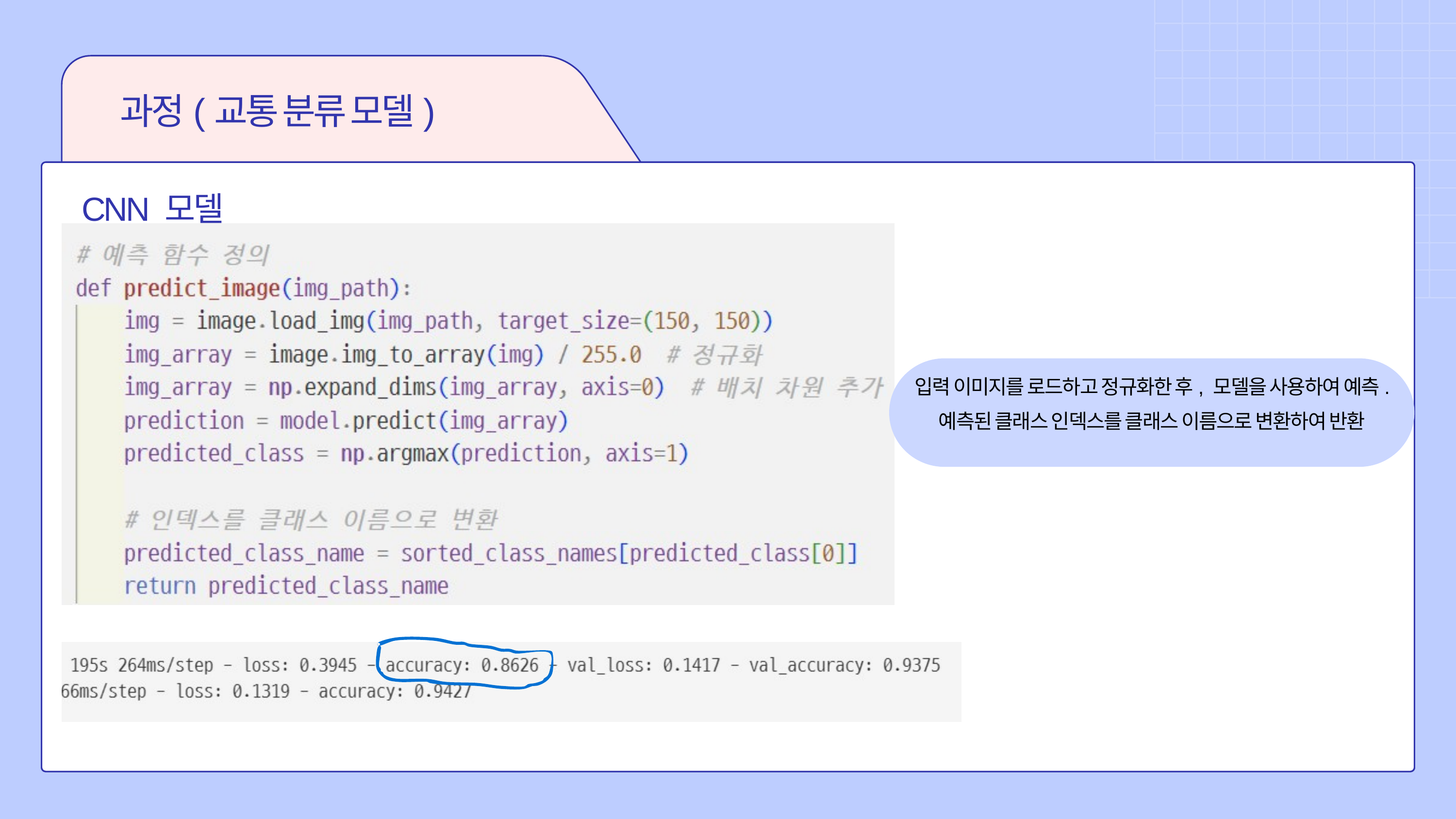

과정(교통 분류 모델)

CNN 모델

입력 이미지를 로드하고 정규화한 후, 모델을 사용하여 예측. 예측된 클래스 인덱스를 클래스 이름으로 변환하여 반환